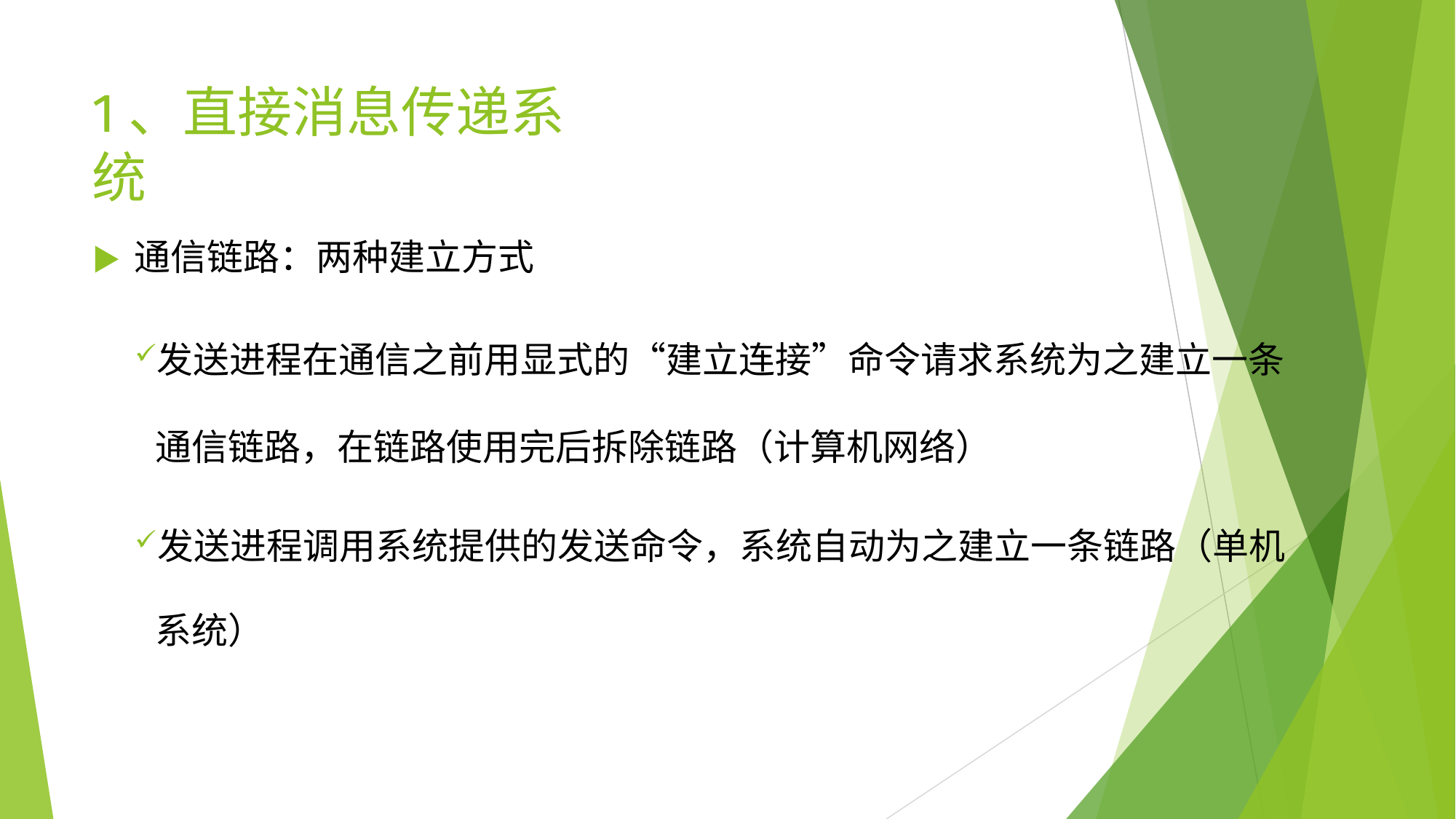

# 1、直接消息传递系统
▶	通信链路：两种建立方式
发送进程在通信之前用显式的“建立连接”命令请求系统为之建立一条 通信链路，在链路使用完后拆除链路（计算机网络）

发送进程调用系统提供的发送命令，系统自动为之建立一条链路（单机

系统）